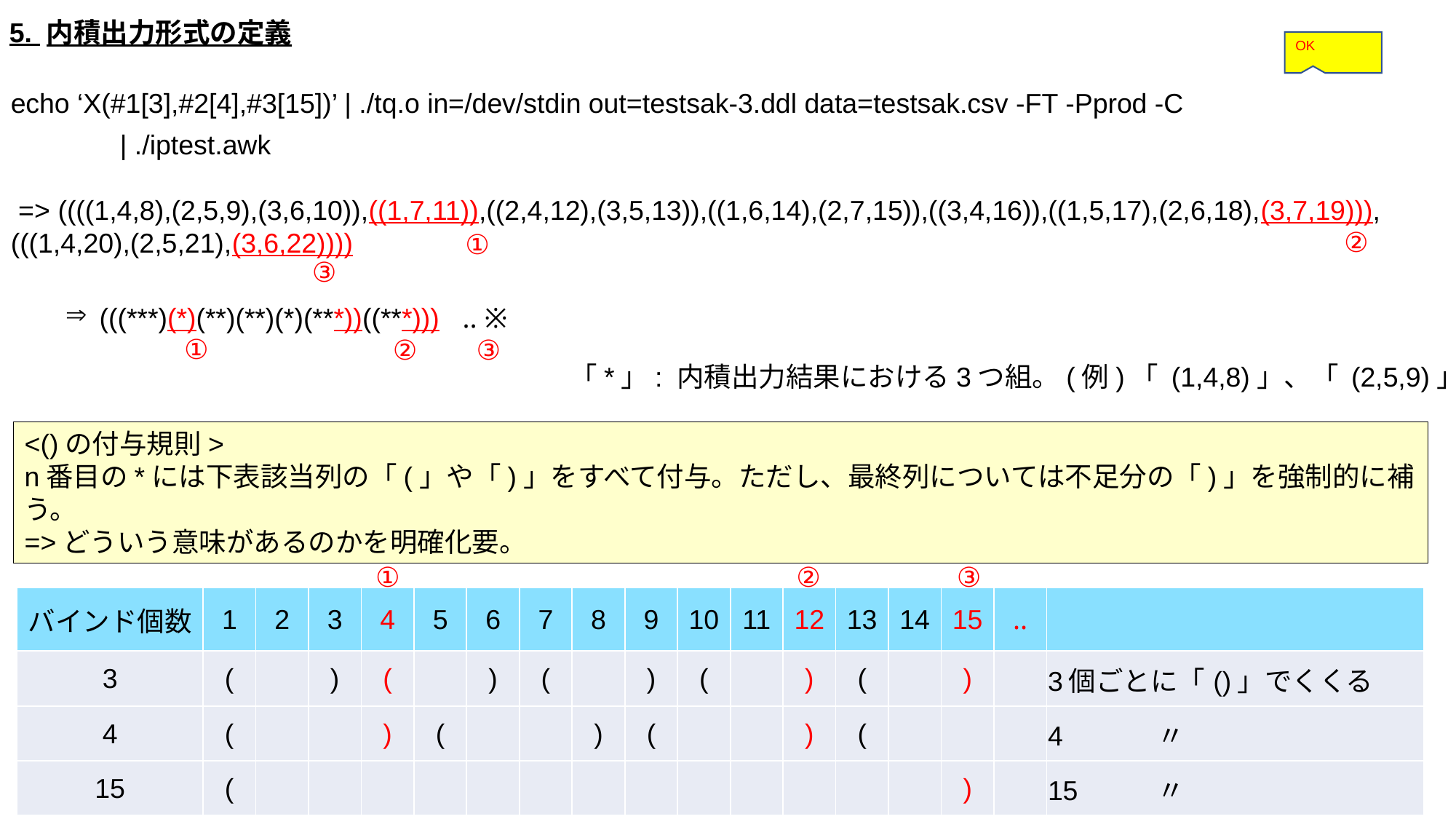

5. 内積出力形式の定義
OK

echo ‘X(#1[3],#2[4],#3[15])’ | ./tq.o in=/dev/stdin out=testsak-3.ddl data=testsak.csv -FT -Pprod -C
 	| ./iptest.awk

 => ((((1,4,8),(2,5,9),(3,6,10)),((1,7,11)),((2,4,12),(3,5,13)),((1,6,14),(2,7,15)),((3,4,16)),((1,5,17),(2,6,18),(3,7,19))),
(((1,4,20),(2,5,21),(3,6,22))))

(((***)(*)(**)(**)(*)(***))((***)))   ‥ ※
②
①
③
①
②
③
「*」: 内積出力結果における3つ組。(例)「 (1,4,8)」、「 (2,5,9)」
<()の付与規則>
n番目の*には下表該当列の「(」や「)」をすべて付与。ただし、最終列については不足分の「)」を強制的に補う。
=>どういう意味があるのかを明確化要。
①
②
③
| バインド個数 | 1 | 2 | 3 | 4 | 5 | 6 | 7 | 8 | 9 | 10 | 11 | 12 | 13 | 14 | 15 | ‥ |  |
| --- | --- | --- | --- | --- | --- | --- | --- | --- | --- | --- | --- | --- | --- | --- | --- | --- | --- |
| 3 | ( |  | ) | ( |  | ) | ( |  | ) | ( |  | ) | ( |  | ) |  | 3個ごとに「()」でくくる |
| 4 | ( |  |  | ) | ( |  |  | ) | ( |  |  | ) | ( |  |  |  | 4 〃 |
| 15 | ( |  |  |  |  |  |  |  |  |  |  |  |  |  | ) |  | 15 〃 |